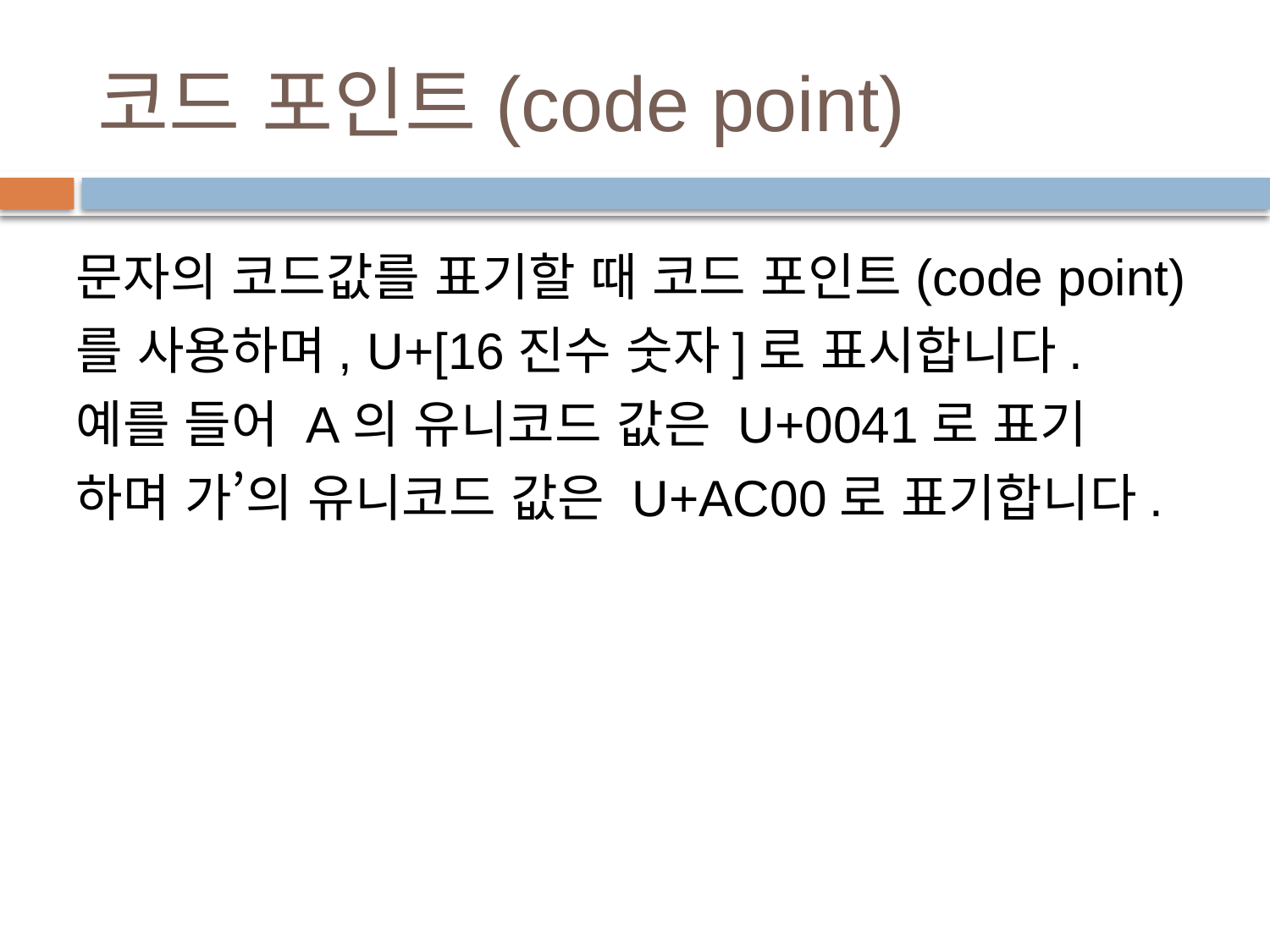

# 코드 포인트(code point)
문자의 코드값를 표기할 때 코드 포인트(code point)를 사용하며, U+[16진수 숫자]로 표시합니다. 예를 들어 A의 유니코드 값은 U+0041로 표기 하며 가’의 유니코드 값은 U+AC00로 표기합니다.